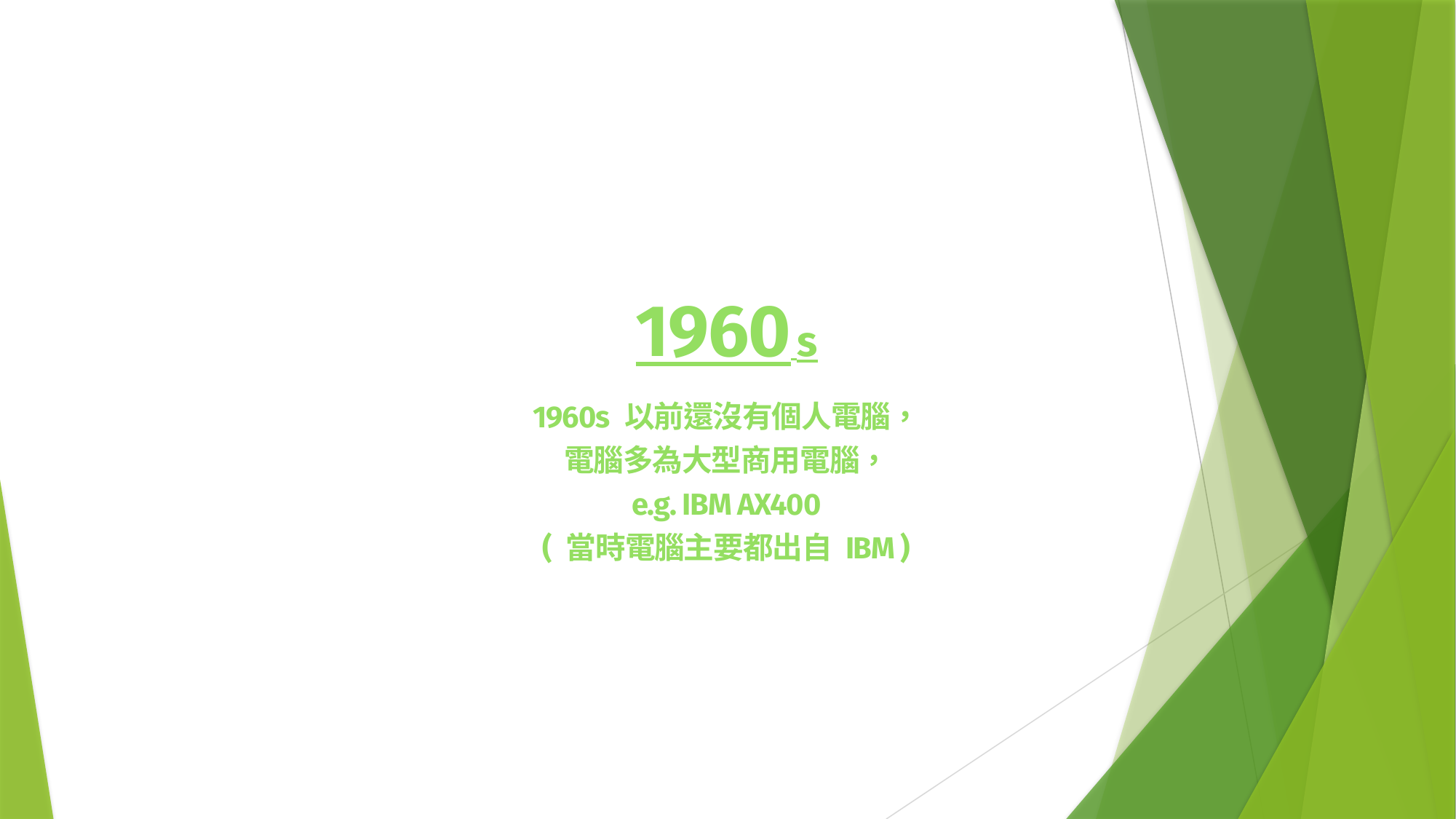

1960 s

1960s 以前還沒有個人電腦，
電腦多為大型商用電腦，
e.g. IBM AX400
( 當時電腦主要都出自 IBM )